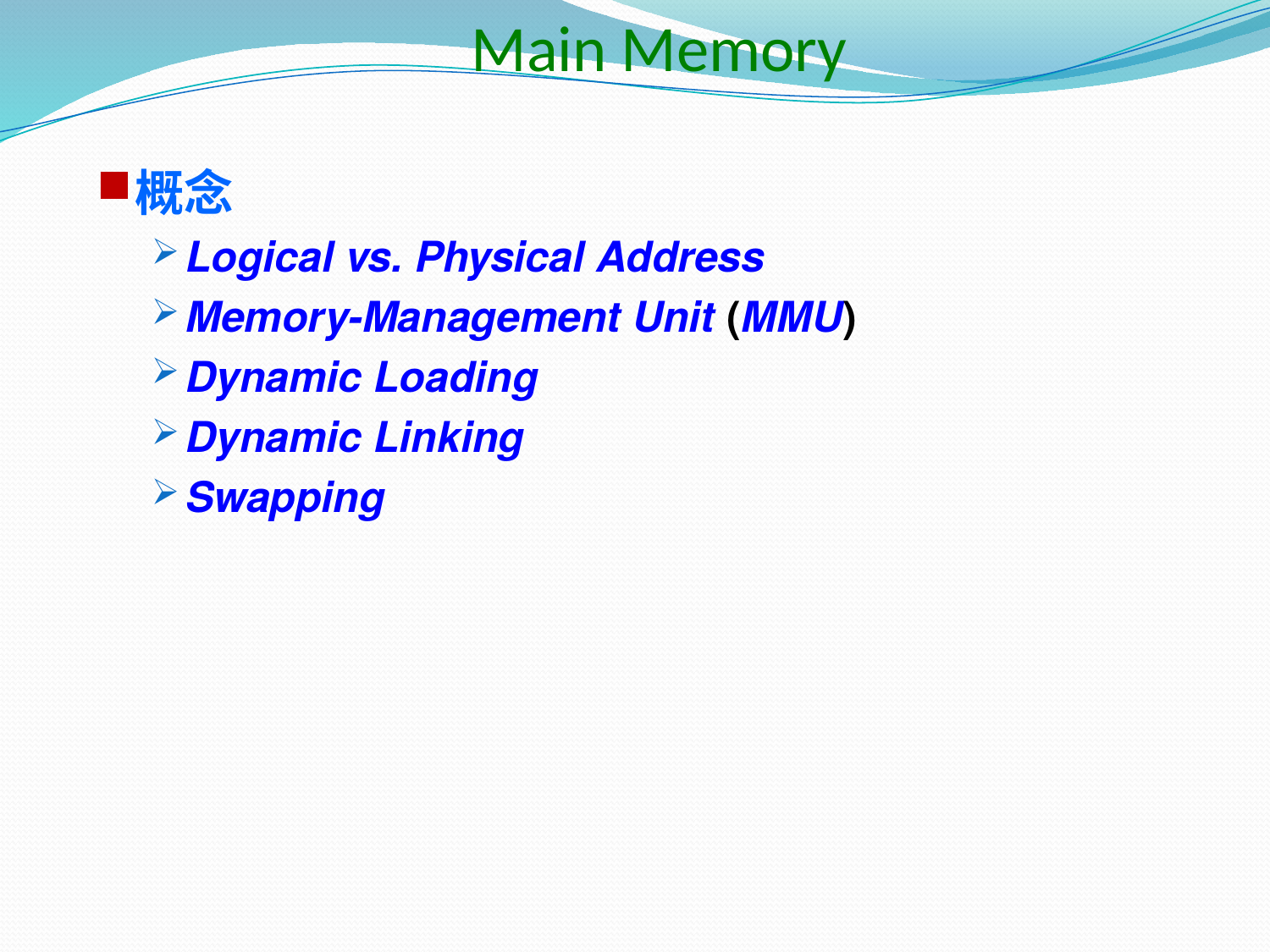

# Main Memory
概念
Logical vs. Physical Address
Memory-Management Unit (MMU)
Dynamic Loading
Dynamic Linking
Swapping